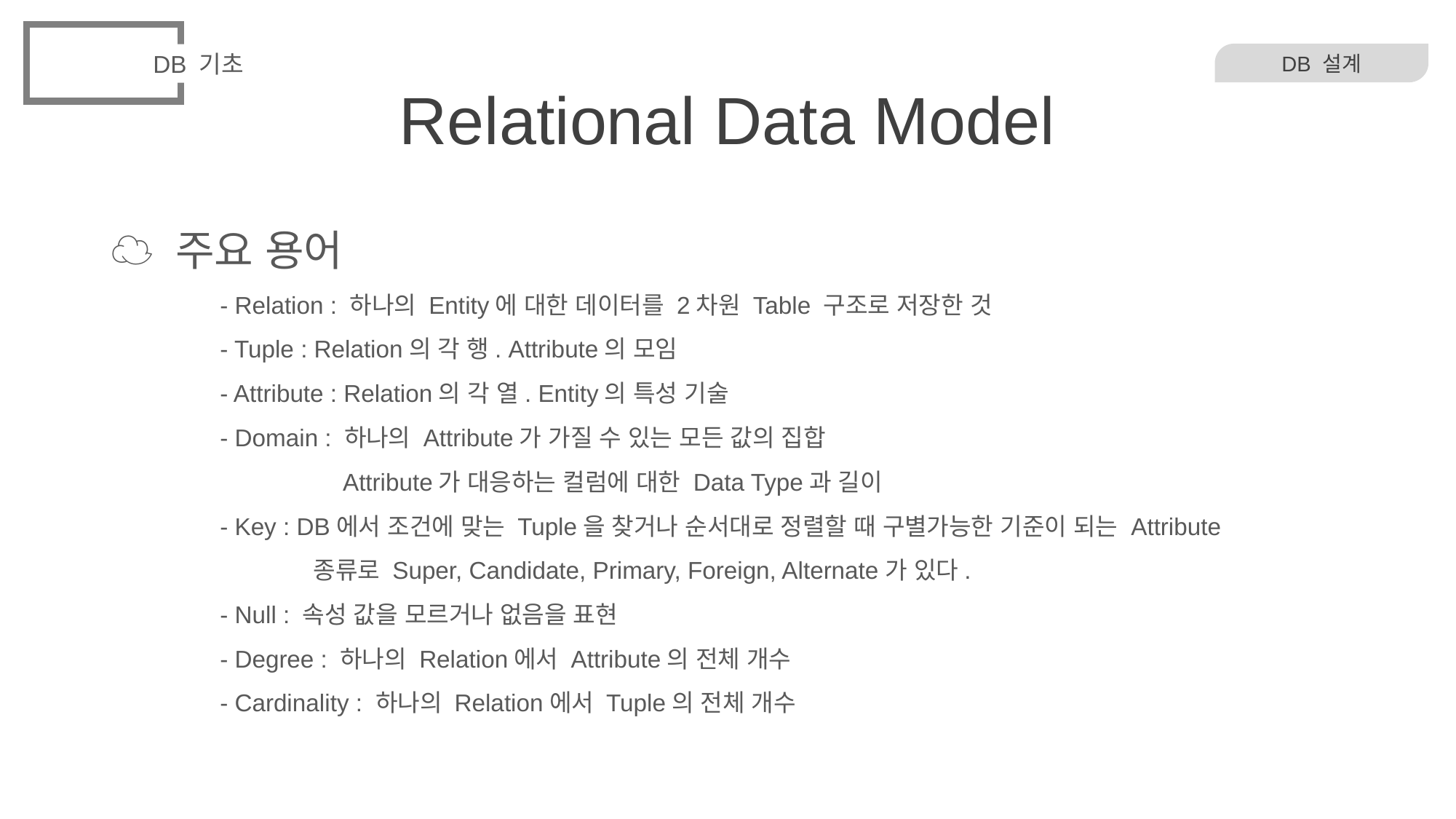

DB 기초
# Relational Data Model
DB 설계
☁ 주요 용어
	- Relation : 하나의 Entity에 대한 데이터를 2차원 Table 구조로 저장한 것
	- Tuple : Relation의 각 행. Attribute의 모임
	- Attribute : Relation의 각 열. Entity의 특성 기술
	- Domain : 하나의 Attribute가 가질 수 있는 모든 값의 집합
		  Attribute가 대응하는 컬럼에 대한 Data Type과 길이
	- Key : DB에서 조건에 맞는 Tuple을 찾거나 순서대로 정렬할 때 구별가능한 기준이 되는 Attribute
	             종류로 Super, Candidate, Primary, Foreign, Alternate가 있다.
	- Null : 속성 값을 모르거나 없음을 표현
	- Degree : 하나의 Relation에서 Attribute의 전체 개수
	- Cardinality : 하나의 Relation에서 Tuple의 전체 개수